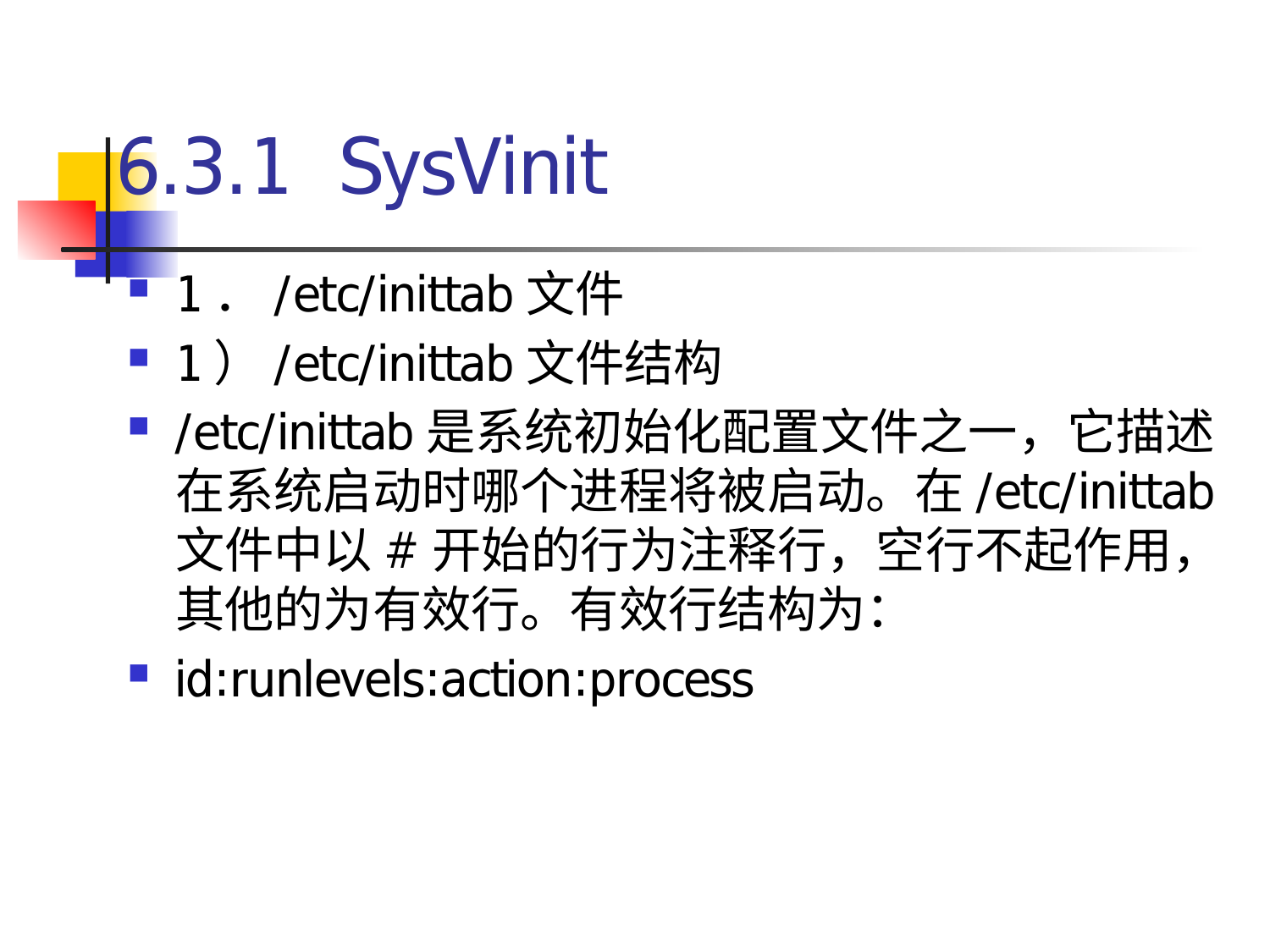

# 6.3.1  SysVinit
1．/etc/inittab文件
1）/etc/inittab文件结构
/etc/inittab是系统初始化配置文件之一，它描述在系统启动时哪个进程将被启动。在/etc/inittab文件中以#开始的行为注释行，空行不起作用，其他的为有效行。有效行结构为：
id:runlevels:action:process